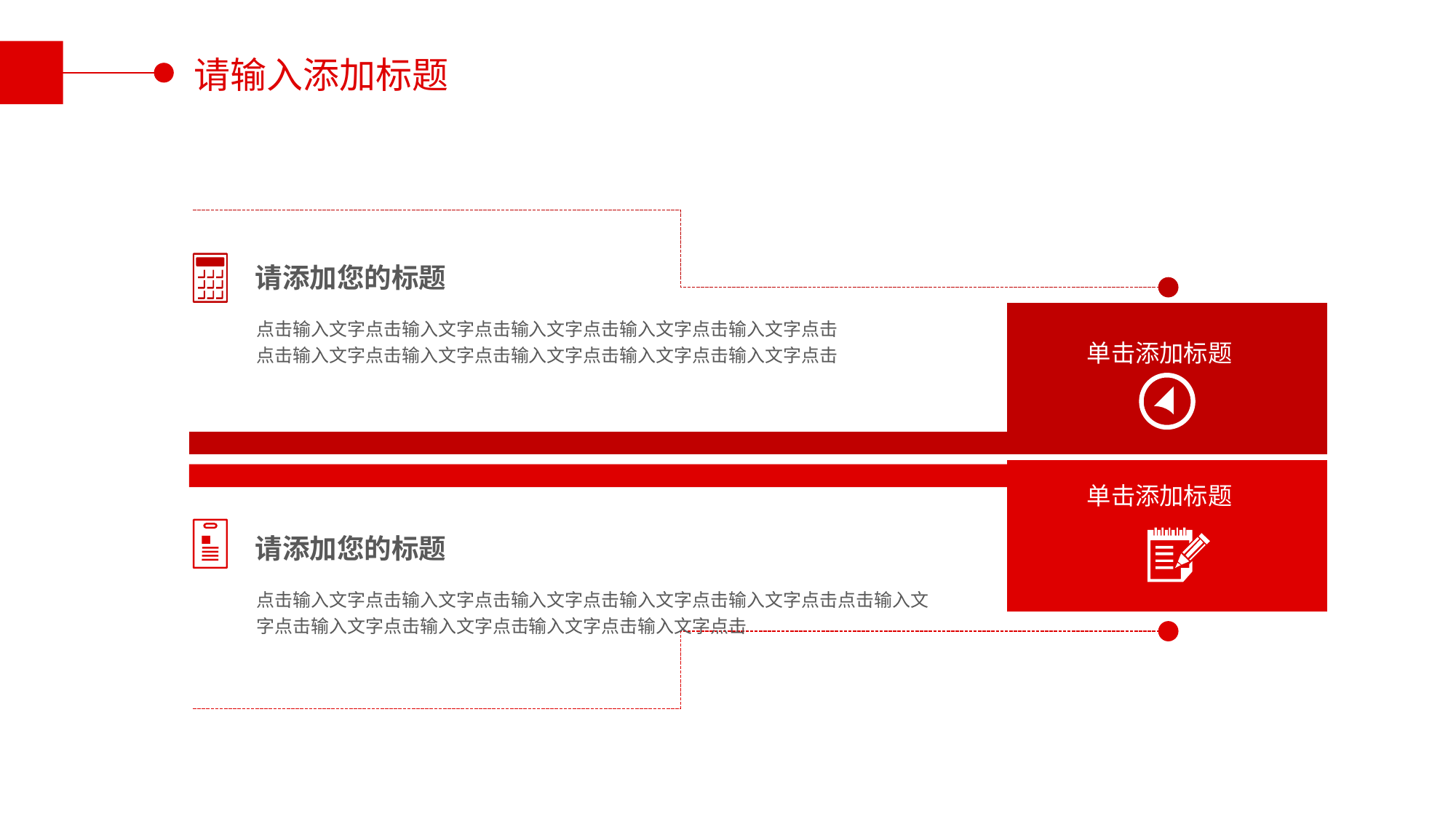

请添加您的标题

单击添加标题

单击添加标题

点击输入文字点击输入文字点击输入文字点击输入文字点击输入文字点击
点击输入文字点击输入文字点击输入文字点击输入文字点击输入文字点击

请添加您的标题
点击输入文字点击输入文字点击输入文字点击输入文字点击输入文字点击点击输入文字点击输入文字点击输入文字点击输入文字点击输入文字点击